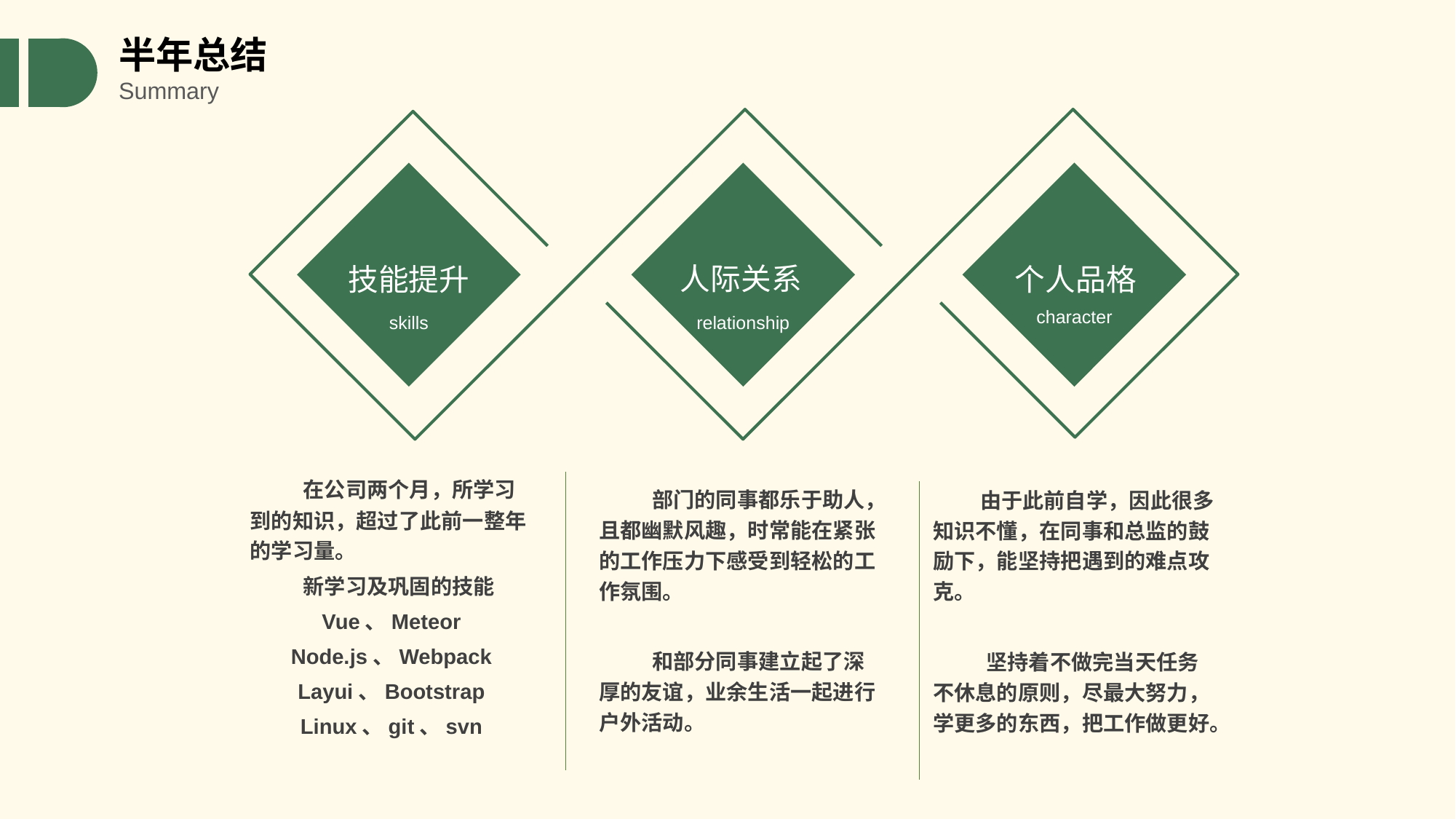

半年总结
Summary

人际关系
技能提升
个人品格
character
skills
relationship
        在公司两个月，所学习到的知识，超过了此前一整年的学习量。
        新学习及巩固的技能
Vue、Meteor
Node.js、Webpack
Layui、Bootstrap
Linux、git、svn
        部门的同事都乐于助人，且都幽默风趣，时常能在紧张的工作压力下感受到轻松的工作氛围。

        和部分同事建立起了深厚的友谊，业余生活一起进行户外活动。
       由于此前自学，因此很多知识不懂，在同事和总监的鼓励下，能坚持把遇到的难点攻克。

        坚持着不做完当天任务不休息的原则，尽最大努力，学更多的东西，把工作做更好。